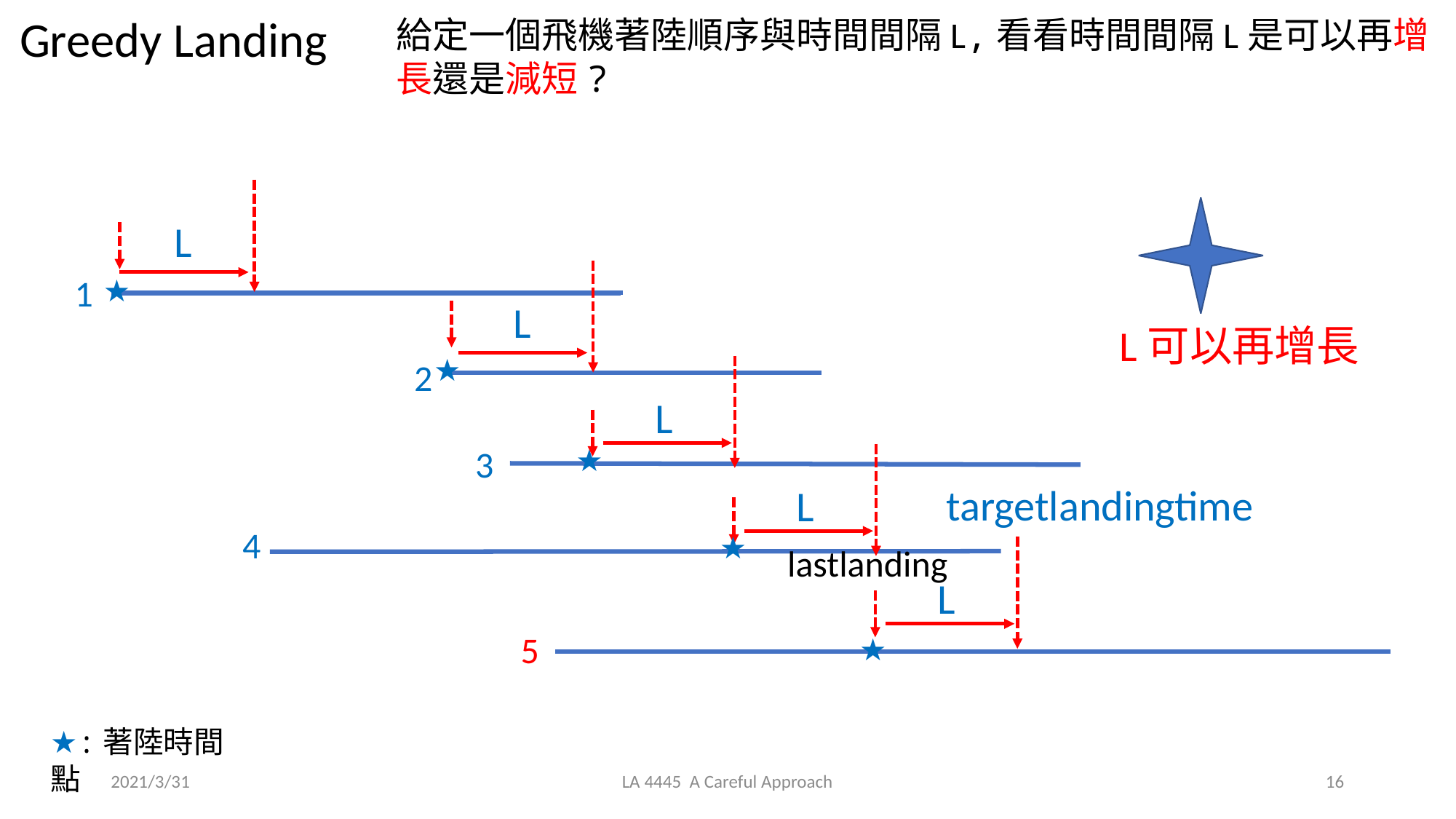

Greedy Landing
給定一個飛機著陸順序與時間間隔L,看看時間間隔L是可以再增長還是減短?

L
L
1
★
L可以再增長
★
2
L
★
3
L
targetlandingtime
lastlanding
L
4
★
5
★
★:著陸時間點
2021/3/31
LA 4445  A Careful Approach
16